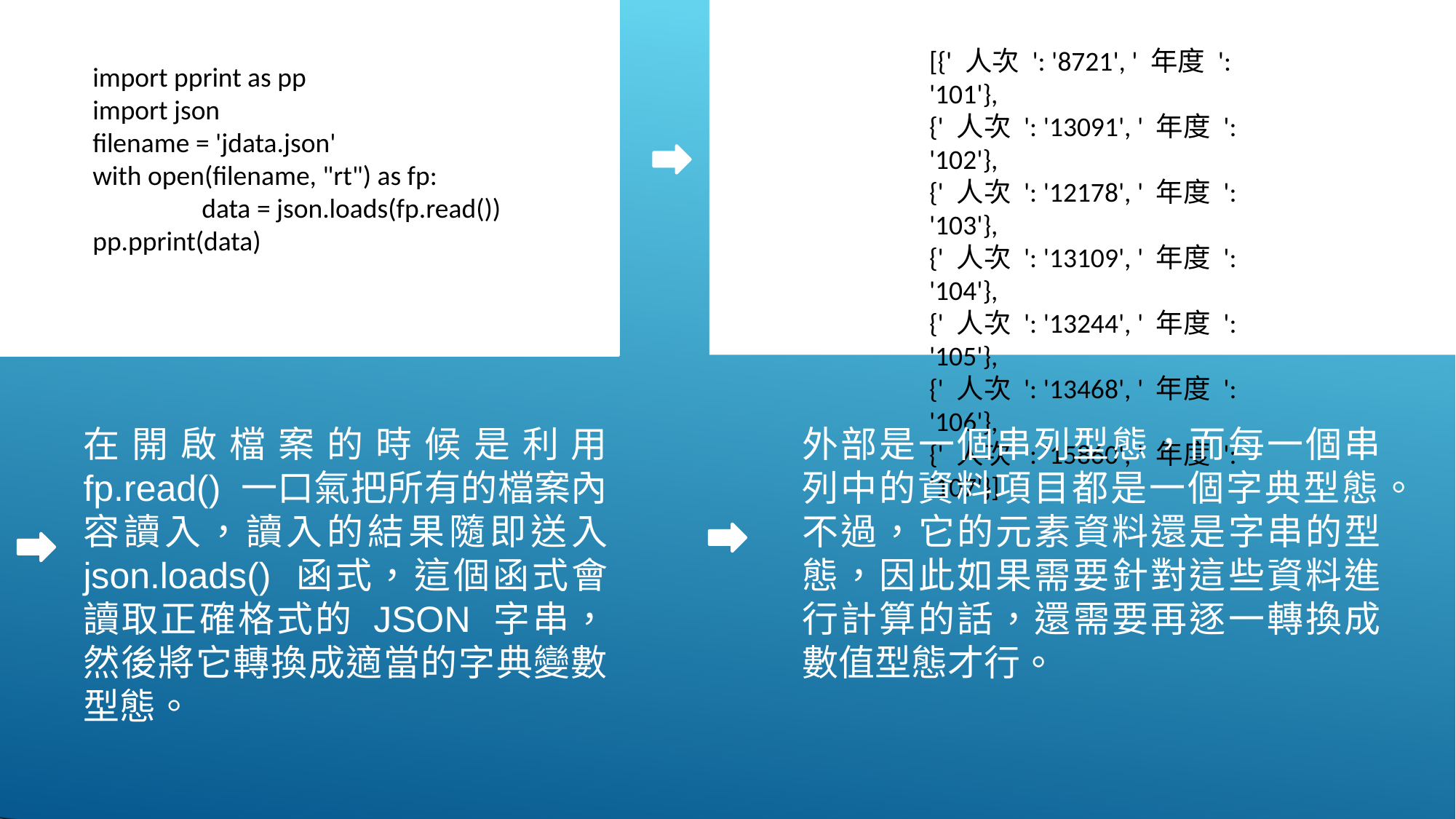

[{' 人次 ': '8721', ' 年度 ': '101'},
{' 人次 ': '13091', ' 年度 ': '102'},
{' 人次 ': '12178', ' 年度 ': '103'},
{' 人次 ': '13109', ' 年度 ': '104'},
{' 人次 ': '13244', ' 年度 ': '105'},
{' 人次 ': '13468', ' 年度 ': '106'},
{' 人次 ': '15860', ' 年度 ': '107'}]
import pprint as pp
import json
filename = 'jdata.json'
with open(filename, "rt") as fp:
	data = json.loads(fp.read())
pp.pprint(data)

在開啟檔案的時候是利用 fp.read() 一口氣把所有的檔案內容讀入，讀入的結果隨即送入 json.loads() 函式，這個函式會讀取正確格式的 JSON 字串，然後將它轉換成適當的字典變數型態。
外部是一個串列型態，而每一個串列中的資料項目都是一個字典型態。不過，它的元素資料還是字串的型態，因此如果需要針對這些資料進行計算的話，還需要再逐一轉換成數值型態才行。